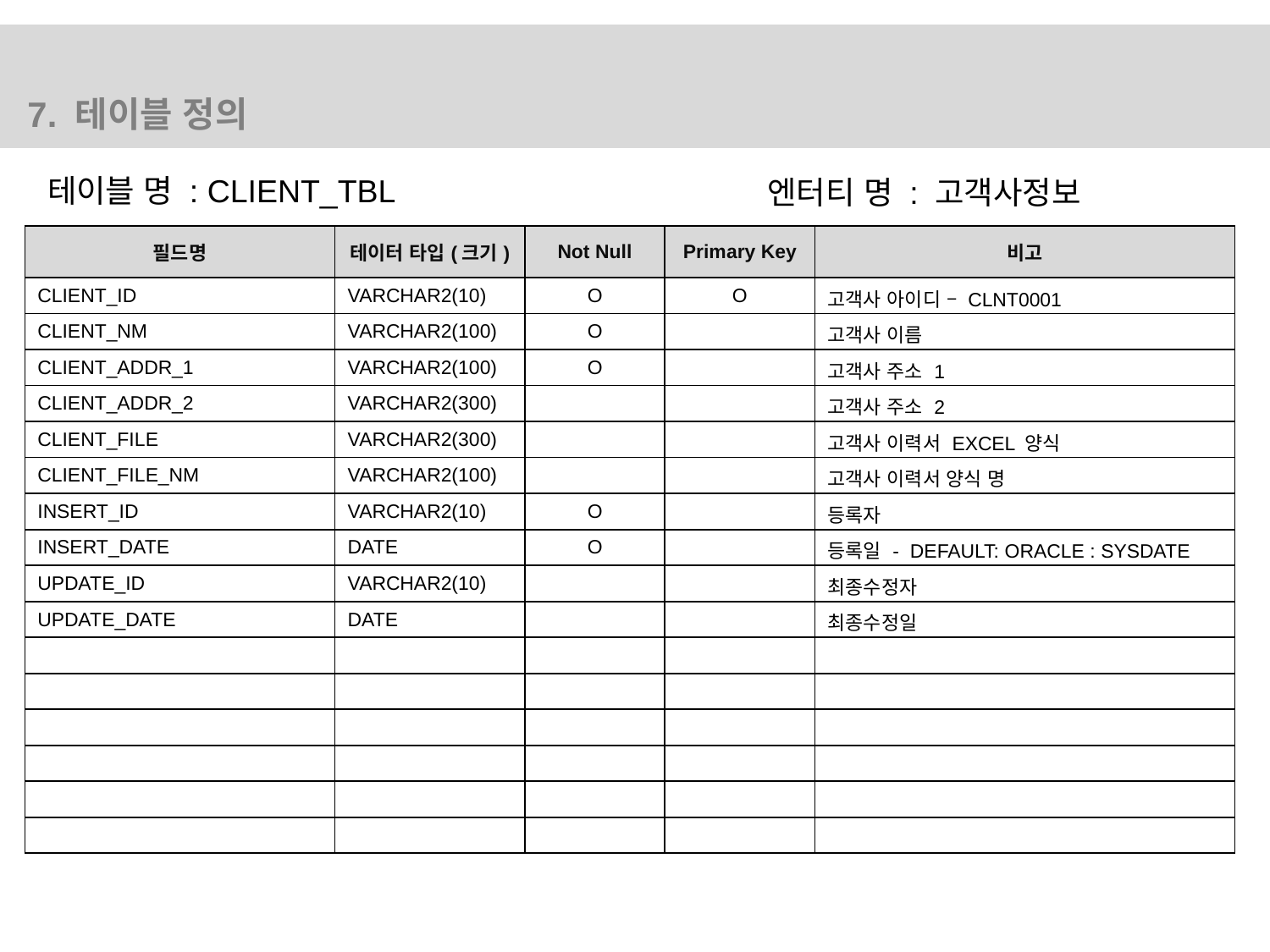

7. 테이블 정의
테이블 명 : CLIENT_TBL
엔터티 명 : 고객사정보
| 필드명 | 테이터 타입(크기) | Not Null | Primary Key | 비고 |
| --- | --- | --- | --- | --- |
| CLIENT\_ID | VARCHAR2(10) | O | O | 고객사 아이디 – CLNT0001 |
| CLIENT\_NM | VARCHAR2(100) | O |  | 고객사 이름 |
| CLIENT\_ADDR\_1 | VARCHAR2(100) | O |  | 고객사 주소 1 |
| CLIENT\_ADDR\_2 | VARCHAR2(300) |  |  | 고객사 주소 2 |
| CLIENT\_FILE | VARCHAR2(300) |  |  | 고객사 이력서 EXCEL 양식 |
| CLIENT\_FILE\_NM | VARCHAR2(100) |  |  | 고객사 이력서 양식 명 |
| INSERT\_ID | VARCHAR2(10) | O |  | 등록자 |
| INSERT\_DATE | DATE | O |  | 등록일 - DEFAULT: ORACLE : SYSDATE |
| UPDATE\_ID | VARCHAR2(10) |  |  | 최종수정자 |
| UPDATE\_DATE | DATE |  |  | 최종수정일 |
|  |  |  |  |  |
|  |  |  |  |  |
|  |  |  |  |  |
|  |  |  |  |  |
|  |  |  |  |  |
|  |  |  |  |  |